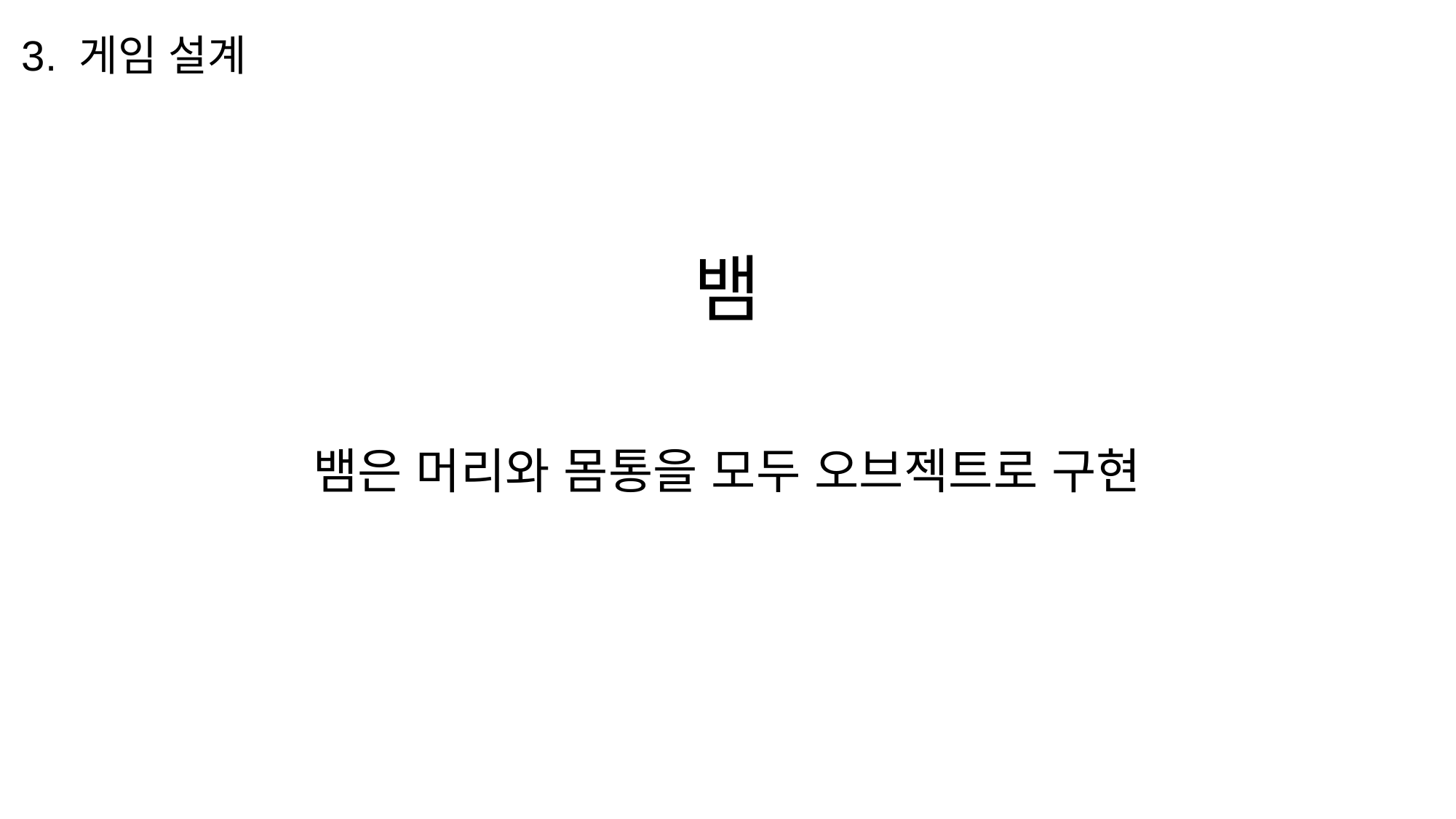

3. 게임 설계
뱀
뱀은 머리와 몸통을 모두 오브젝트로 구현